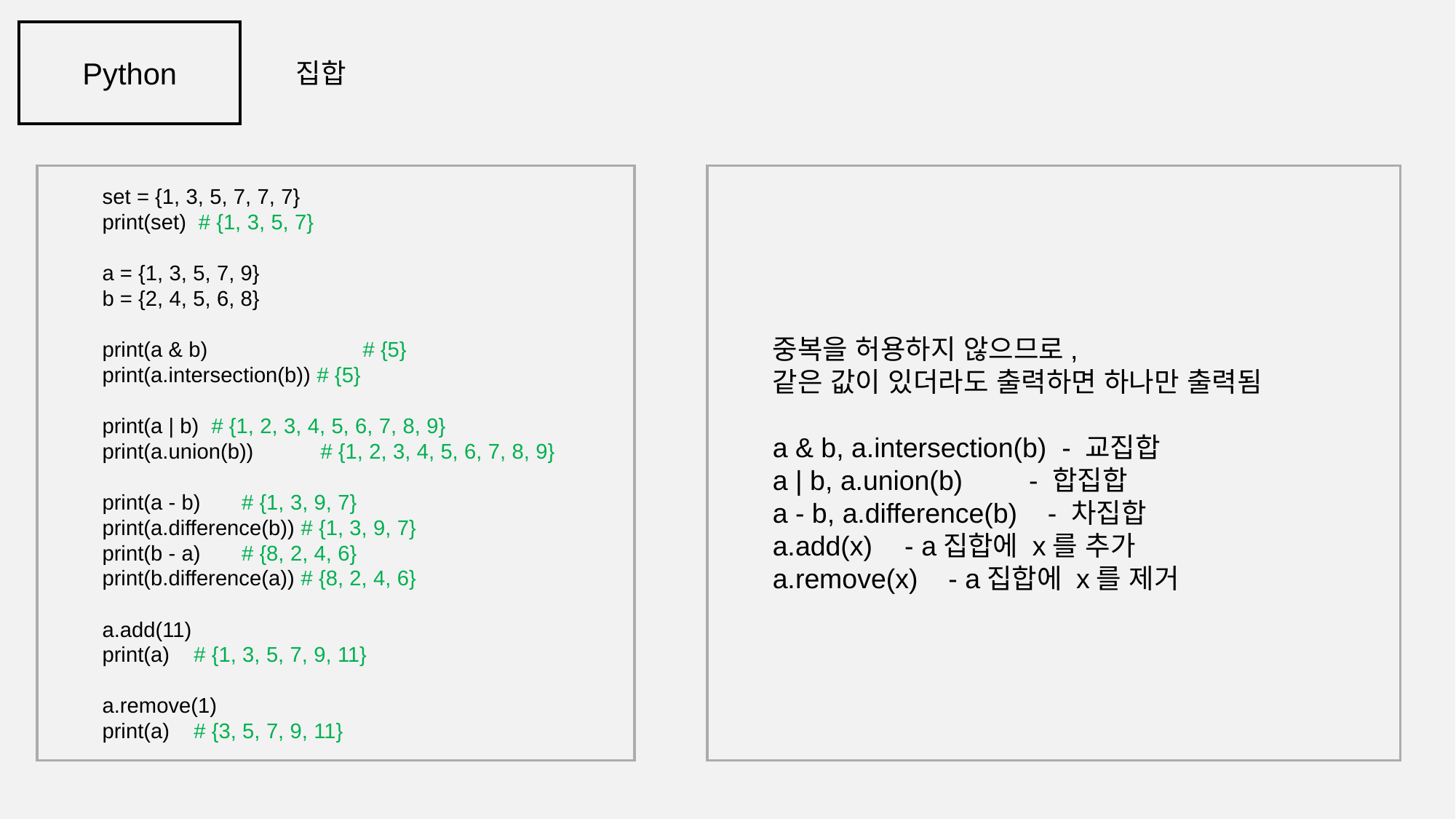

Python
집합
set = {1, 3, 5, 7, 7, 7}
print(set)  # {1, 3, 5, 7}

a = {1, 3, 5, 7, 9}
b = {2, 4, 5, 6, 8}

print(a & b) 	       # {5}
print(a.intersection(b)) # {5}

print(a | b) 	# {1, 2, 3, 4, 5, 6, 7, 8, 9}
print(a.union(b)) 	# {1, 2, 3, 4, 5, 6, 7, 8, 9}

print(a - b) 	     # {1, 3, 9, 7}
print(a.difference(b)) # {1, 3, 9, 7}
print(b - a) 	     # {8, 2, 4, 6}
print(b.difference(a)) # {8, 2, 4, 6}

a.add(11)
print(a)    # {1, 3, 5, 7, 9, 11}

a.remove(1)
print(a)    # {3, 5, 7, 9, 11}
중복을 허용하지 않으므로,
같은 값이 있더라도 출력하면 하나만 출력됨

a & b, a.intersection(b)  - 교집합
a | b, a.union(b)  	     - 합집합
a - b, a.difference(b)    - 차집합
a.add(x) 	   - a집합에 x를 추가
a.remove(x)    - a집합에 x를 제거
   '"